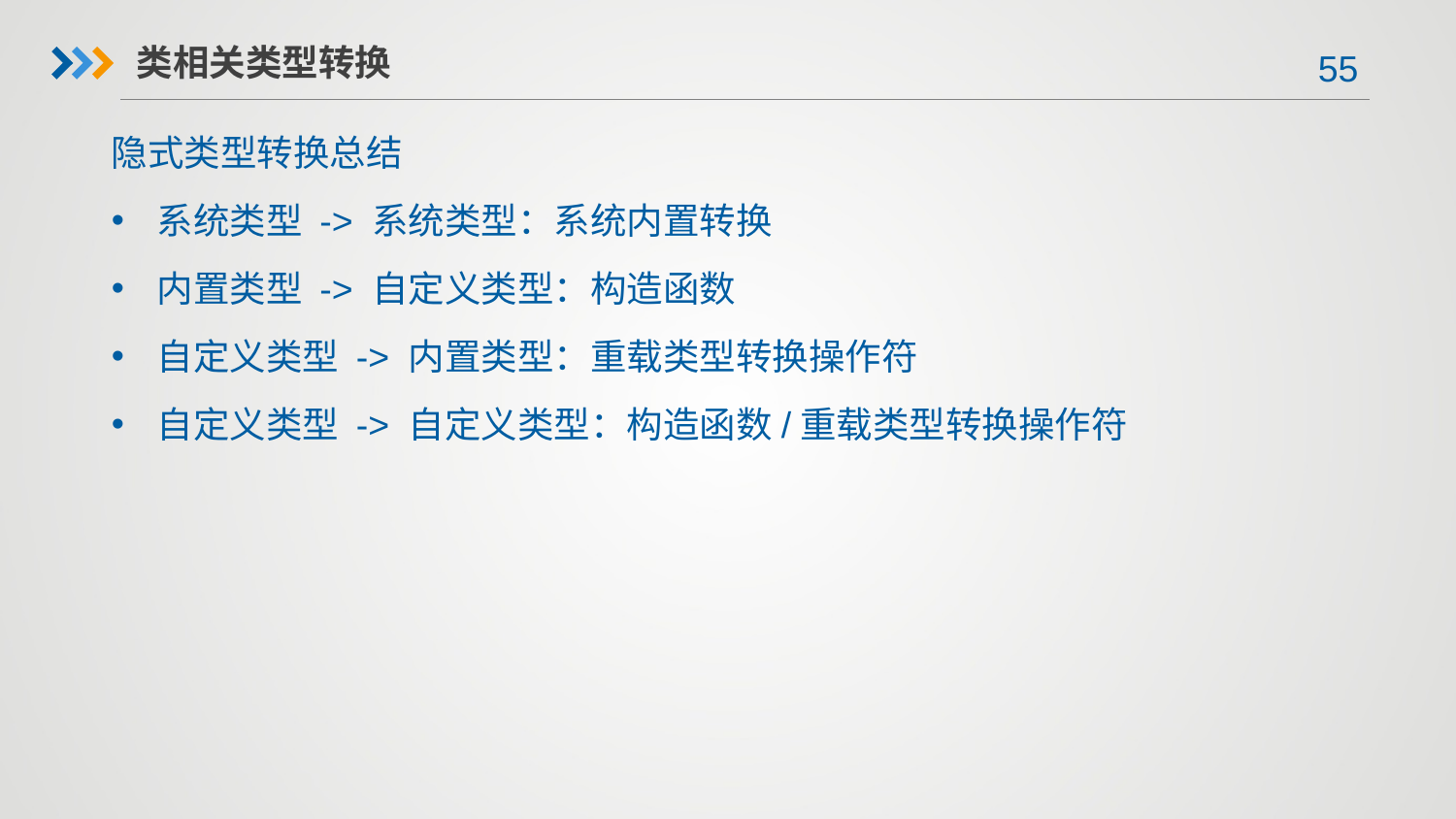

类相关类型转换
隐式类型转换总结
系统类型 -> 系统类型：系统内置转换
内置类型 -> 自定义类型：构造函数
自定义类型 -> 内置类型：重载类型转换操作符
自定义类型 -> 自定义类型：构造函数/重载类型转换操作符